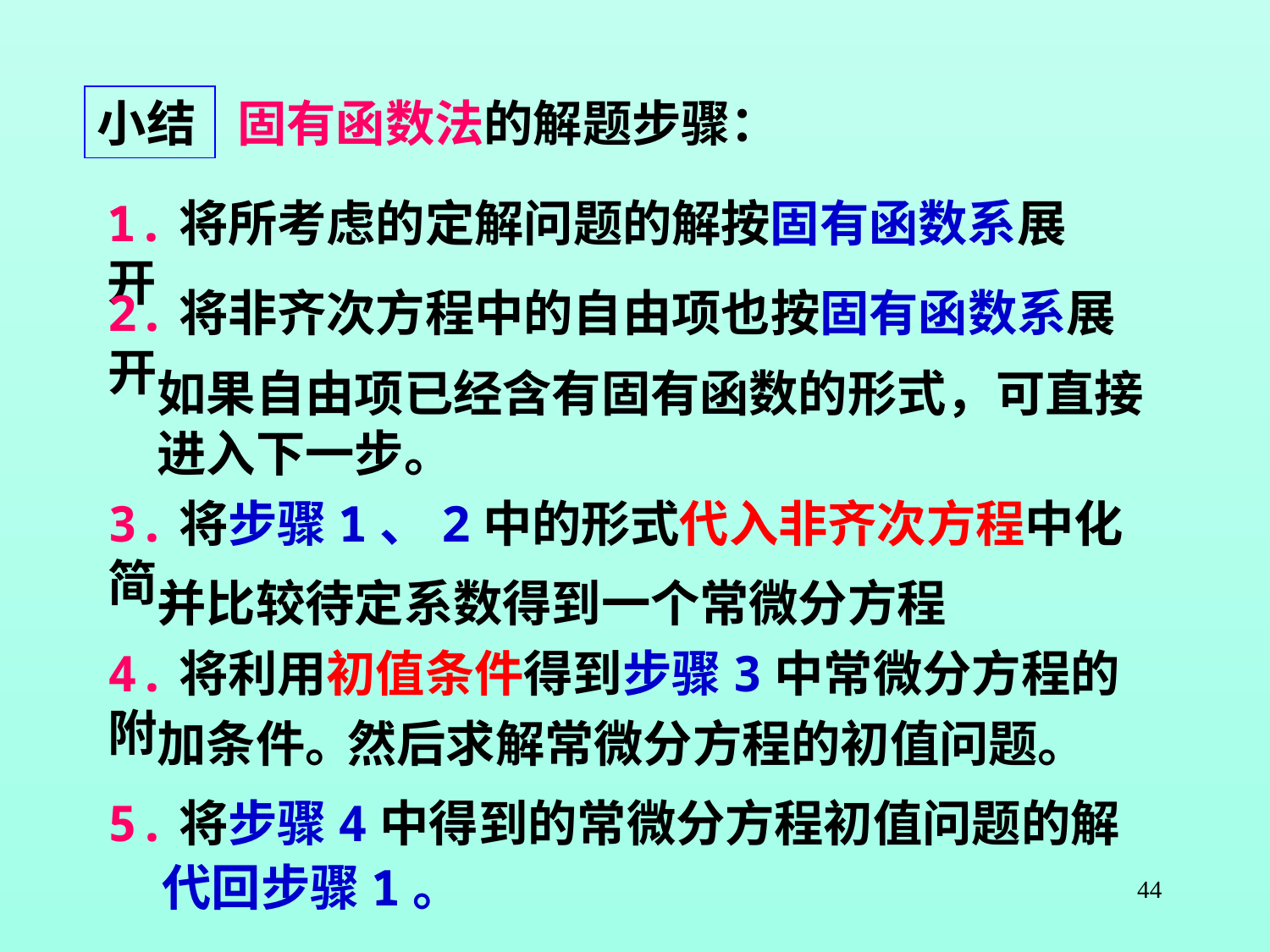

小结
固有函数法的解题步骤：
1.将所考虑的定解问题的解按固有函数系展开
2.将非齐次方程中的自由项也按固有函数系展开
如果自由项已经含有固有函数的形式，可直接
进入下一步。
3.将步骤1、2中的形式代入非齐次方程中化简，
并比较待定系数得到一个常微分方程
4.将利用初值条件得到步骤3中常微分方程的附
加条件。
然后求解常微分方程的初值问题。
5.将步骤4中得到的常微分方程初值问题的解
代回步骤1。
44